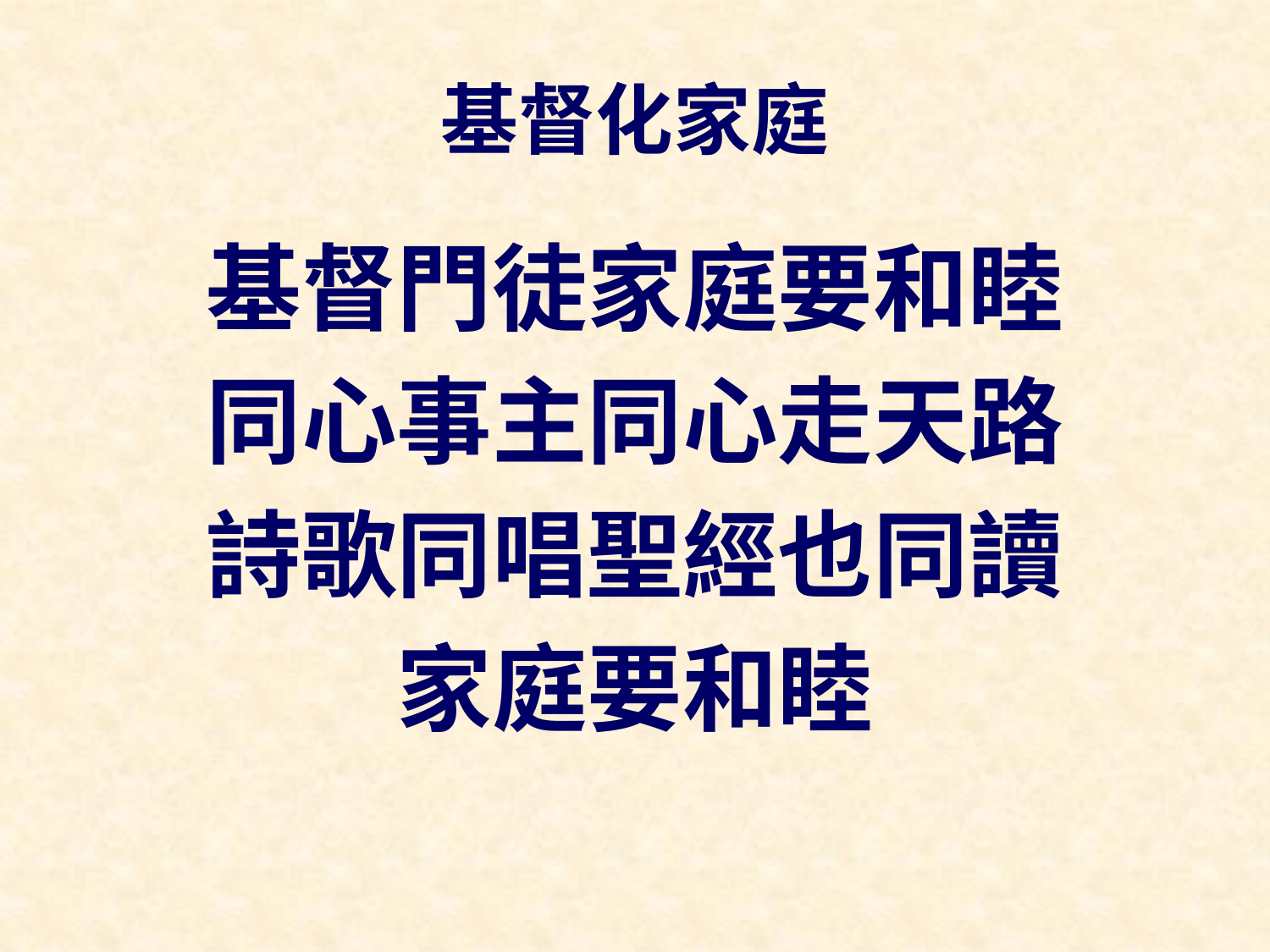

# 基督化家庭
基督門徒家庭要和睦
同心事主同心走天路
詩歌同唱聖經也同讀
家庭要和睦